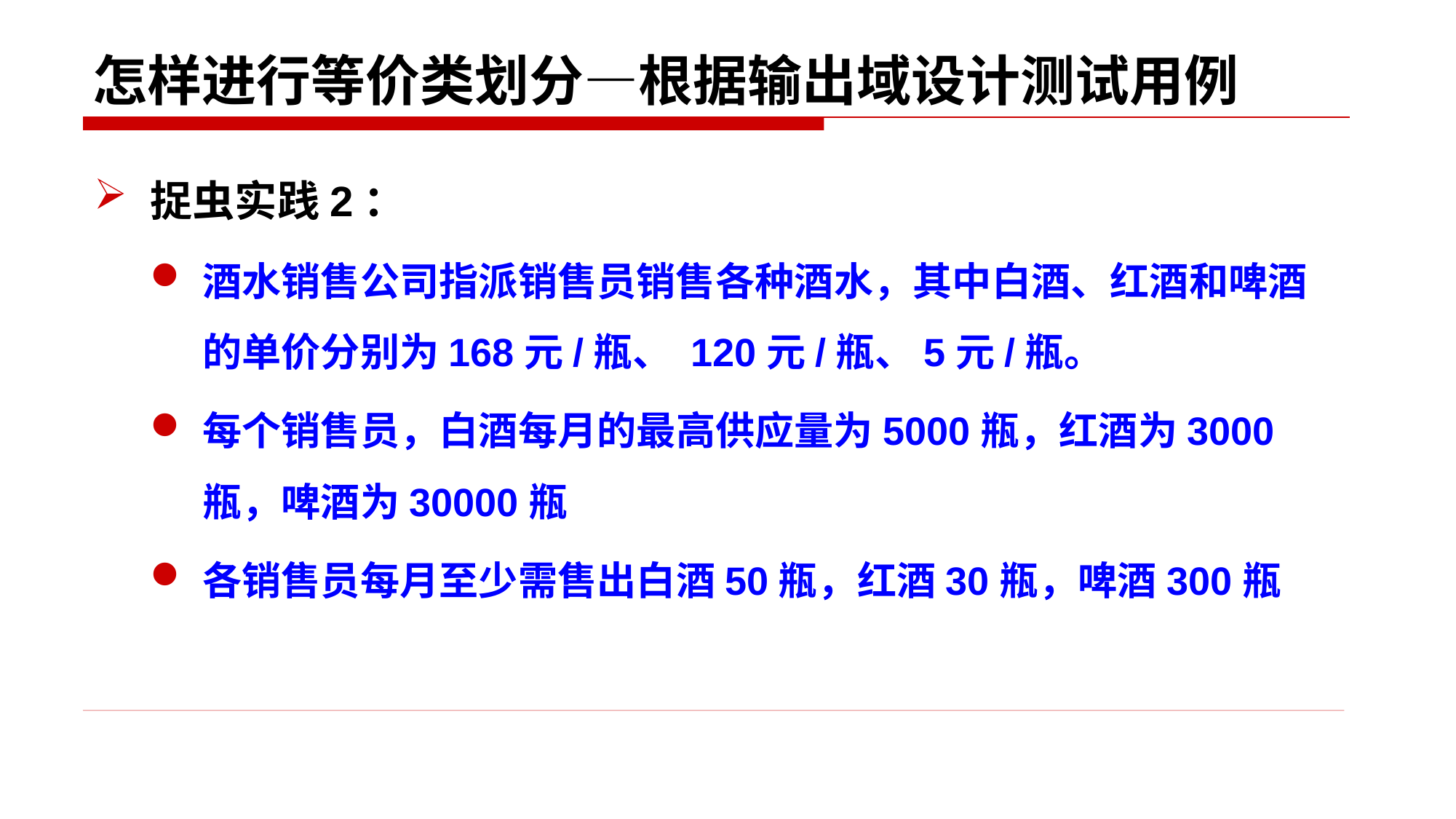

# 怎样进行等价类划分—根据输出域设计测试用例
捉虫实践2：
酒水销售公司指派销售员销售各种酒水，其中白酒、红酒和啤酒的单价分别为168元/瓶、 120元/瓶、5元/瓶。
每个销售员，白酒每月的最高供应量为5000瓶，红酒为3000瓶，啤酒为30000瓶
各销售员每月至少需售出白酒50瓶，红酒30瓶，啤酒300瓶